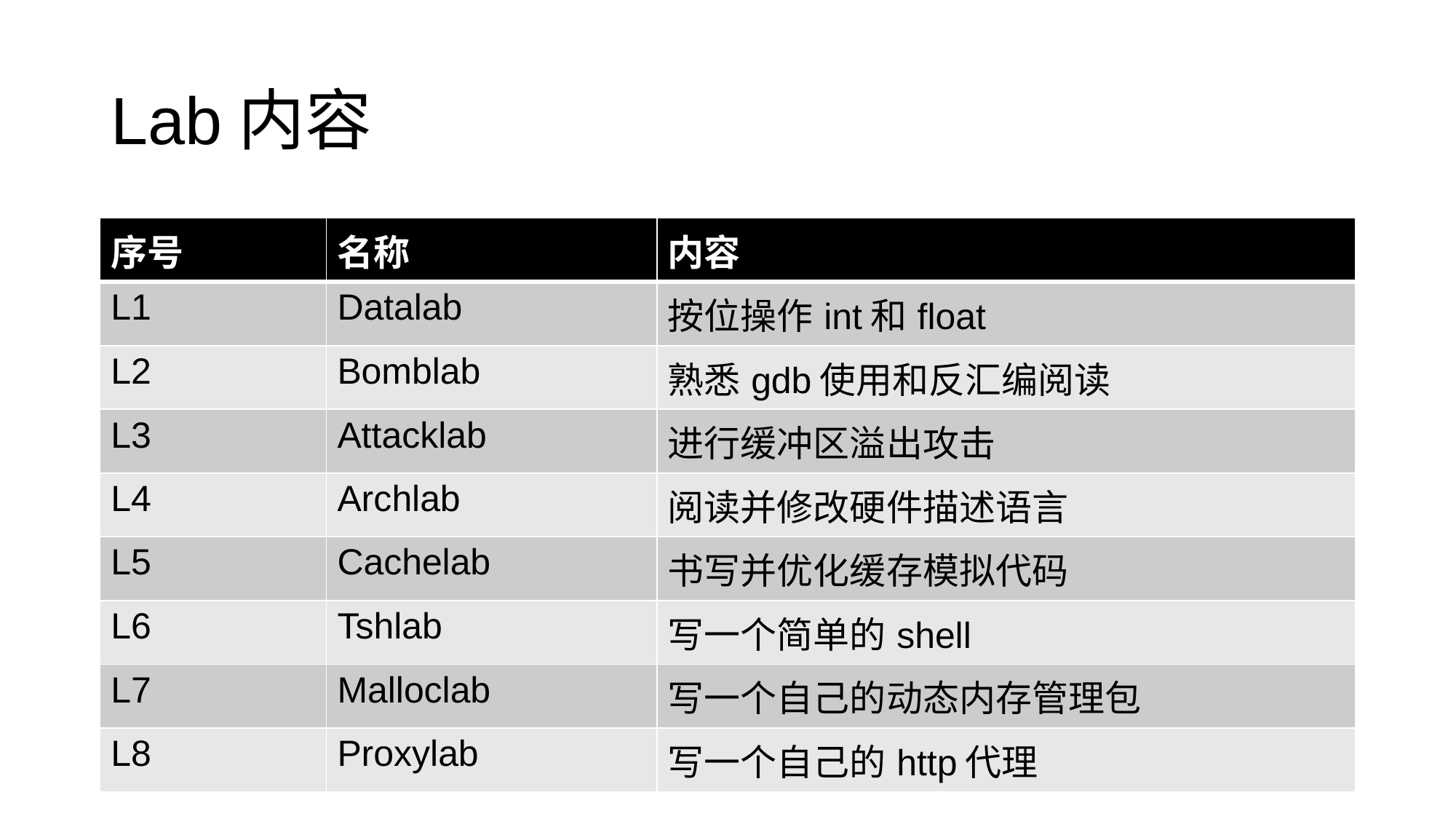

# Lab内容
| 序号 | 名称 | 内容 |
| --- | --- | --- |
| L1 | Datalab | 按位操作int和float |
| L2 | Bomblab | 熟悉gdb使用和反汇编阅读 |
| L3 | Attacklab | 进行缓冲区溢出攻击 |
| L4 | Archlab | 阅读并修改硬件描述语言 |
| L5 | Cachelab | 书写并优化缓存模拟代码 |
| L6 | Tshlab | 写一个简单的shell |
| L7 | Malloclab | 写一个自己的动态内存管理包 |
| L8 | Proxylab | 写一个自己的http代理 |